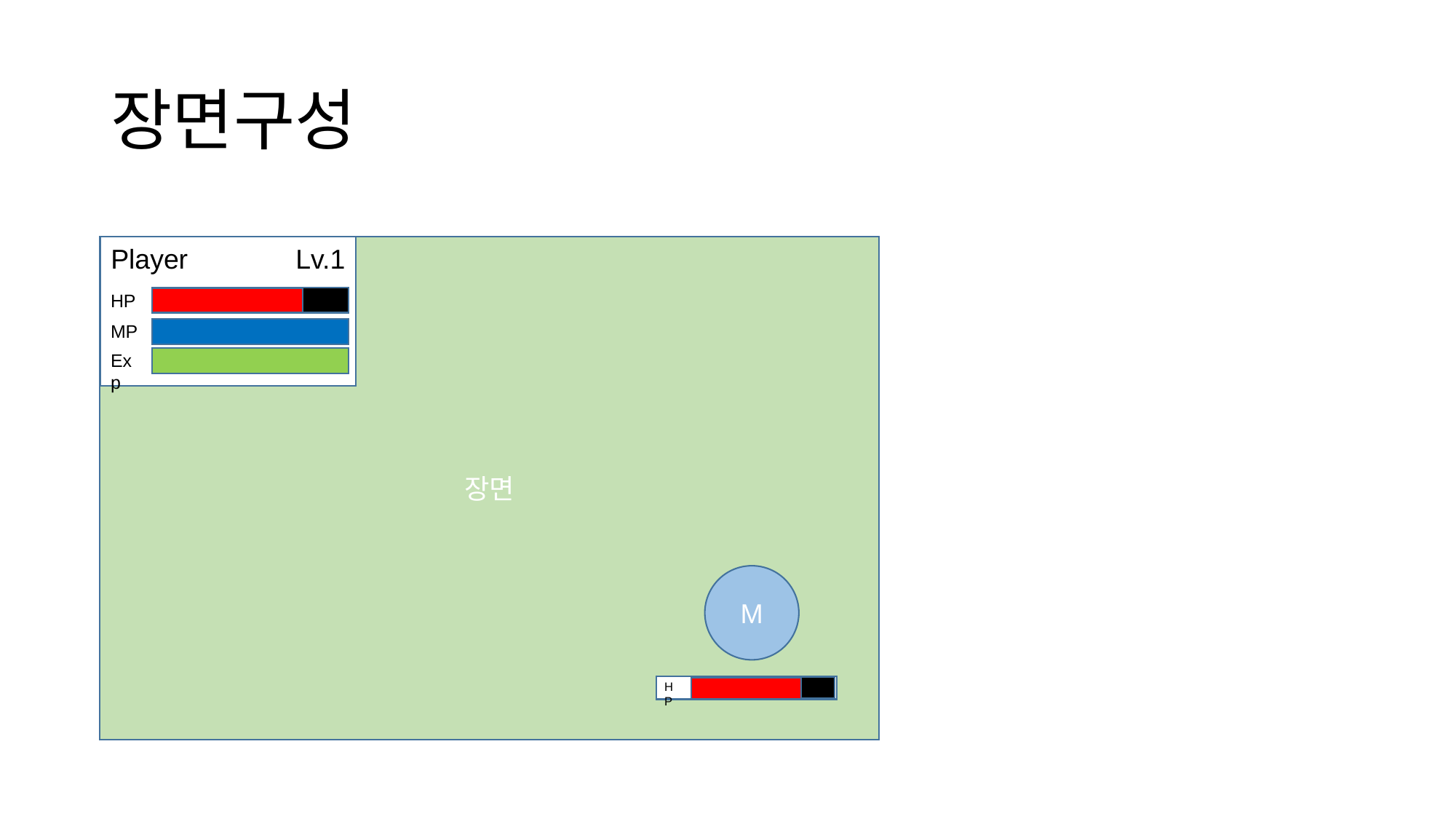

# 장면구성

장면
Player
Lv.1
HP

MP

Exp

M
HP